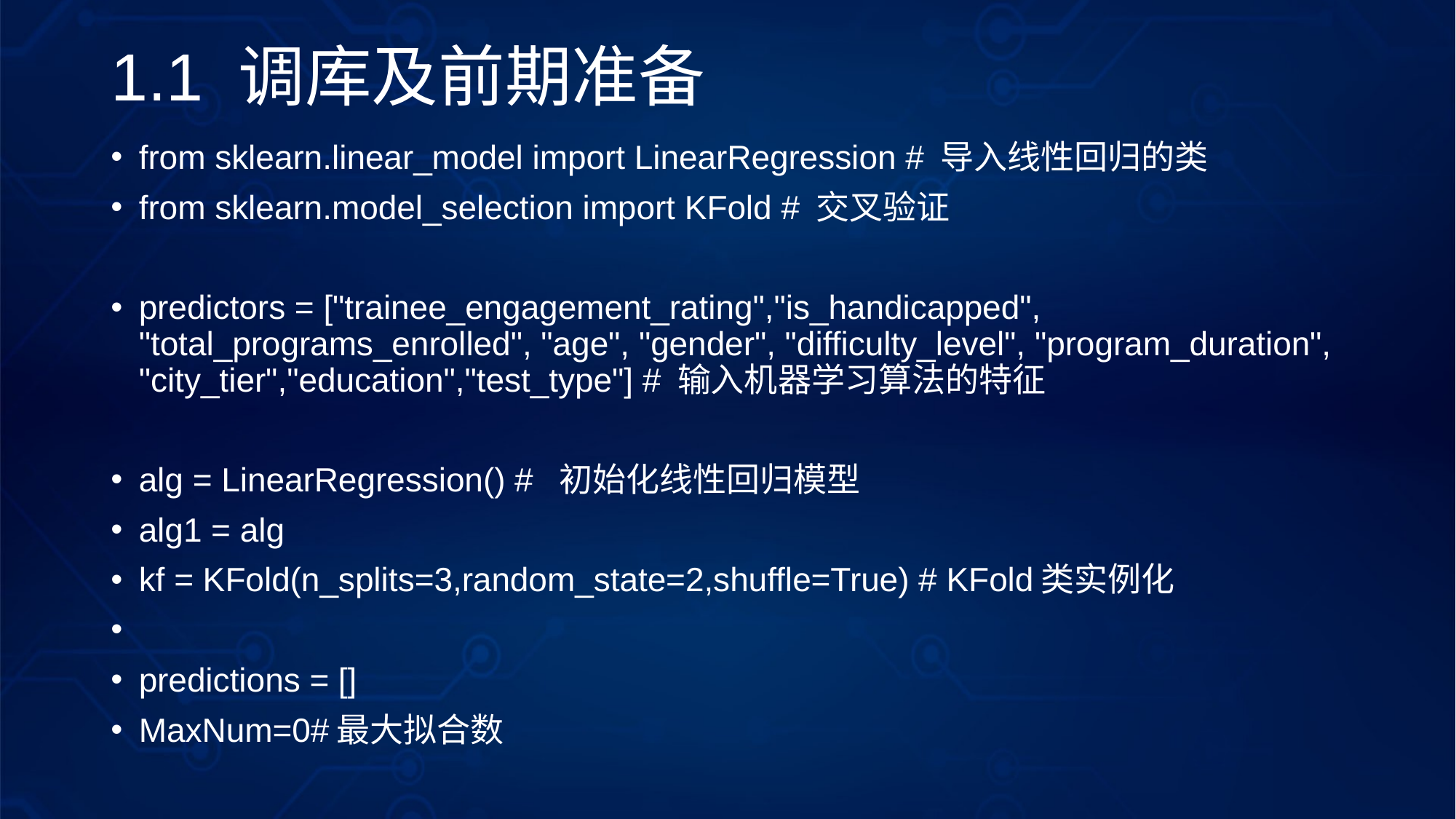

# 1.1 调库及前期准备
from sklearn.linear_model import LinearRegression # 导入线性回归的类
from sklearn.model_selection import KFold # 交叉验证

predictors = ["trainee_engagement_rating","is_handicapped", "total_programs_enrolled", "age", "gender", "difficulty_level", "program_duration", "city_tier","education","test_type"] # 输入机器学习算法的特征

alg = LinearRegression() #  初始化线性回归模型
alg1 = alg
kf = KFold(n_splits=3,random_state=2,shuffle=True) # KFold类实例化
​
predictions = []
MaxNum=0#最大拟合数